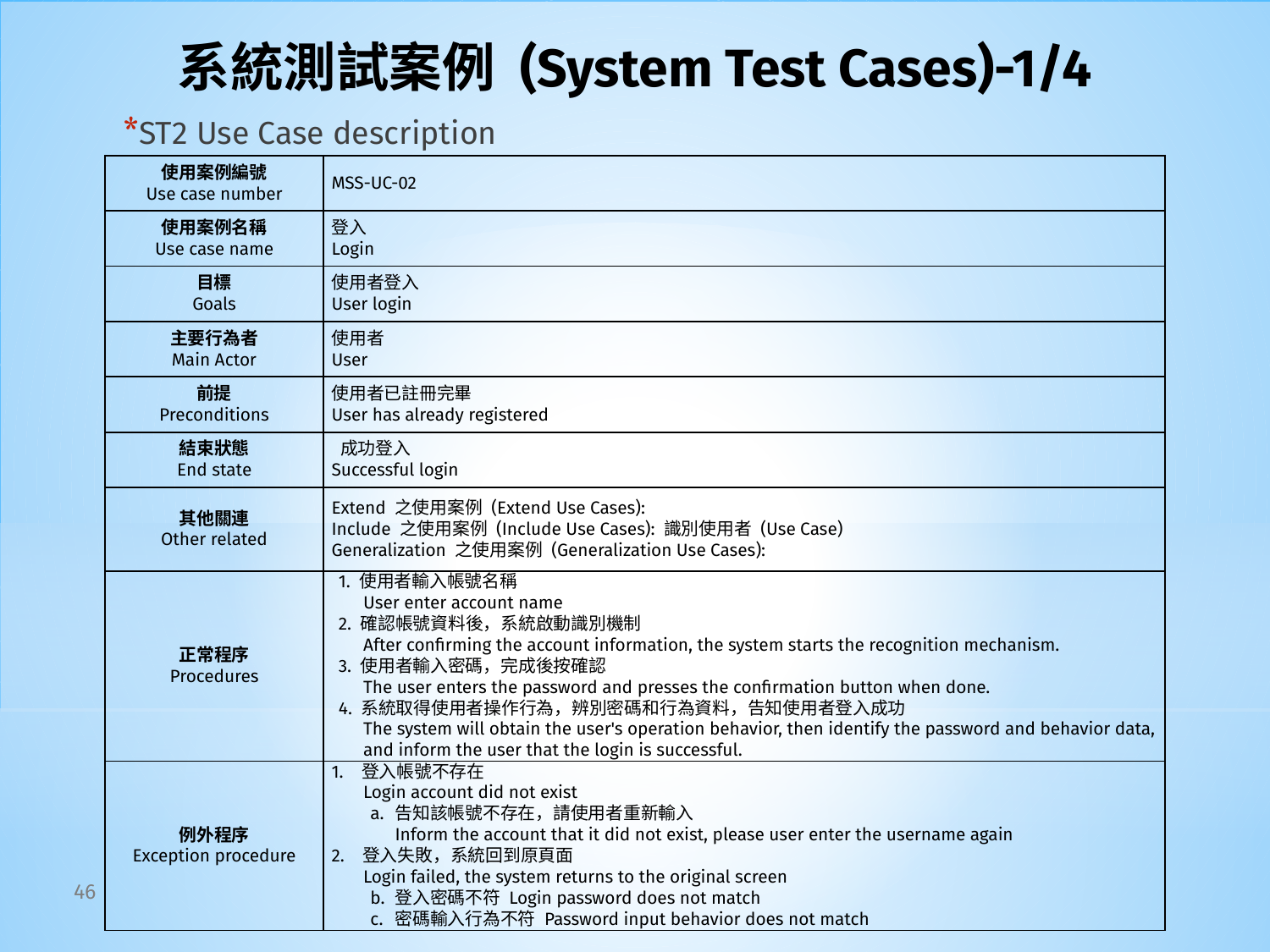

# 系統測試案例 (System Test Cases)-1/4
ST2 Use Case description
| 使用案例編號 Use case number | MSS-UC-02 |
| --- | --- |
| 使用案例名稱 Use case name | 登入 Login |
| 目標 Goals | 使用者登入 User login |
| 主要行為者 Main Actor | 使用者 User |
| 前提 Preconditions | 使用者已註冊完畢 User has already registered |
| 結束狀態 End state | 成功登入 Successful login |
| 其他關連 Other related | Extend 之使用案例 (Extend Use Cases): Include 之使用案例 (Include Use Cases): 識別使用者 (Use Case) Generalization 之使用案例 (Generalization Use Cases): |
| 正常程序 Procedures | 1. 使用者輸入帳號名稱 User enter account name 2. 確認帳號資料後，系統啟動識別機制 After confirming the account information, the system starts the recognition mechanism. 3. 使用者輸入密碼，完成後按確認 The user enters the password and presses the confirmation button when done. 4. 系統取得使用者操作行為，辨別密碼和行為資料，告知使用者登入成功 The system will obtain the user's operation behavior, then identify the password and behavior data, and inform the user that the login is successful. |
| 例外程序 Exception procedure | 1. 登入帳號不存在 Login account did not exist 告知該帳號不存在，請使用者重新輸入 Inform the account that it did not exist, please user enter the username again 2. 登入失敗，系統回到原頁面 Login failed, the system returns to the original screen 登入密碼不符 Login password does not match 密碼輸入行為不符 Password input behavior does not match |
46